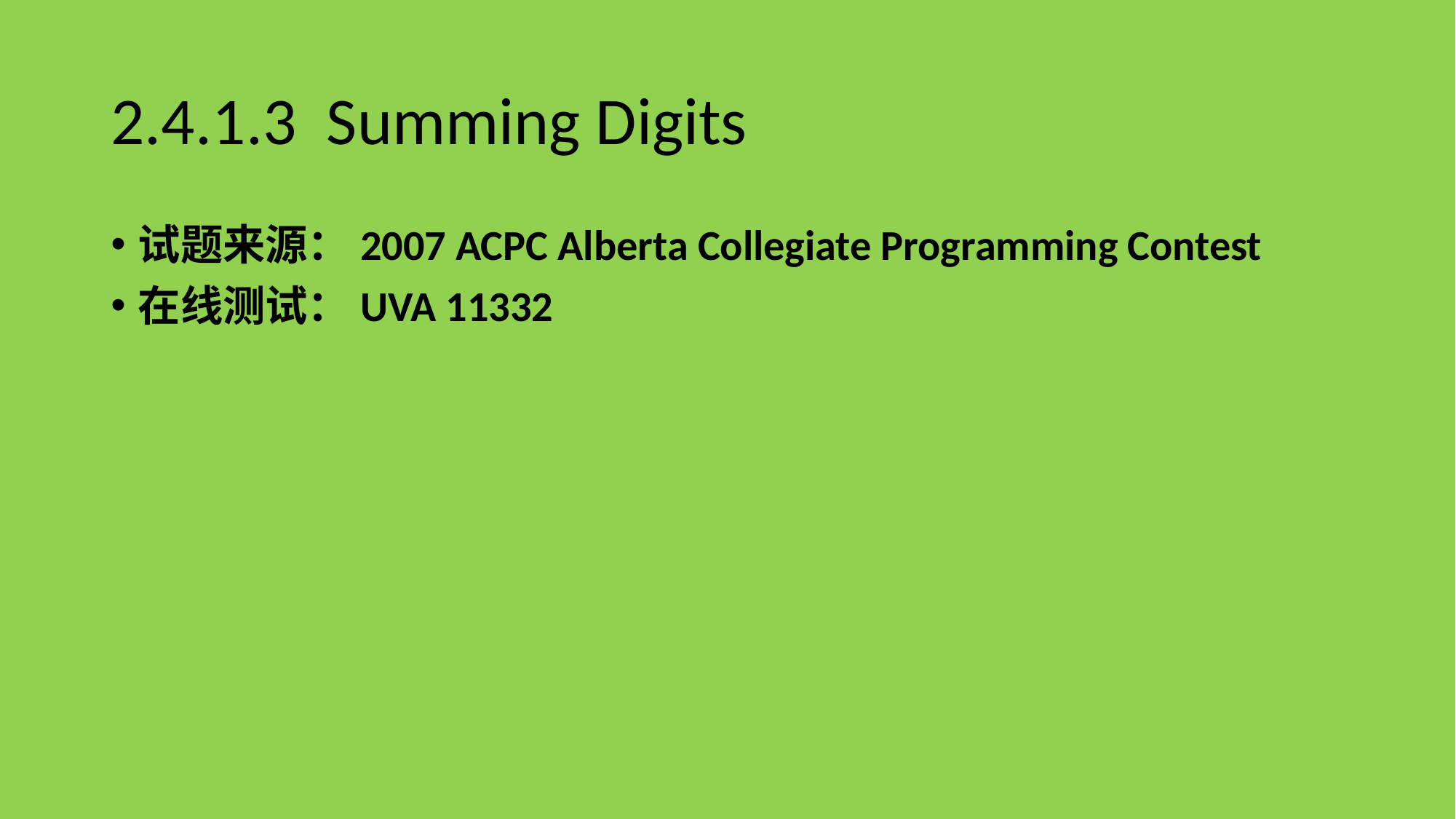

# 2.4.1.3  Summing Digits
试题来源：2007 ACPC Alberta Collegiate Programming Contest
在线测试：UVA 11332